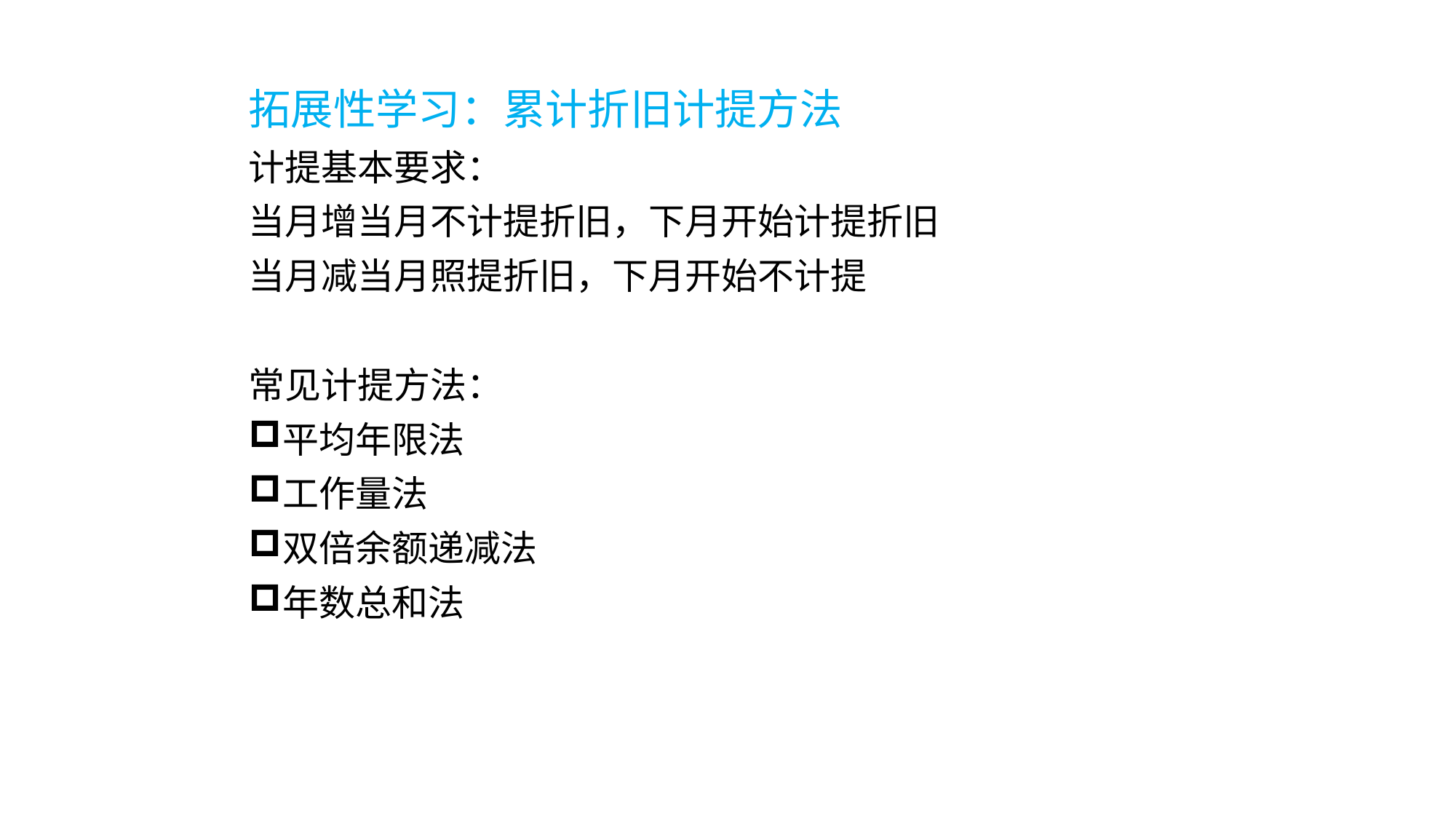

拓展性学习：累计折旧计提方法
计提基本要求：
当月增当月不计提折旧，下月开始计提折旧
当月减当月照提折旧，下月开始不计提

常见计提方法：
平均年限法
工作量法
双倍余额递减法
年数总和法